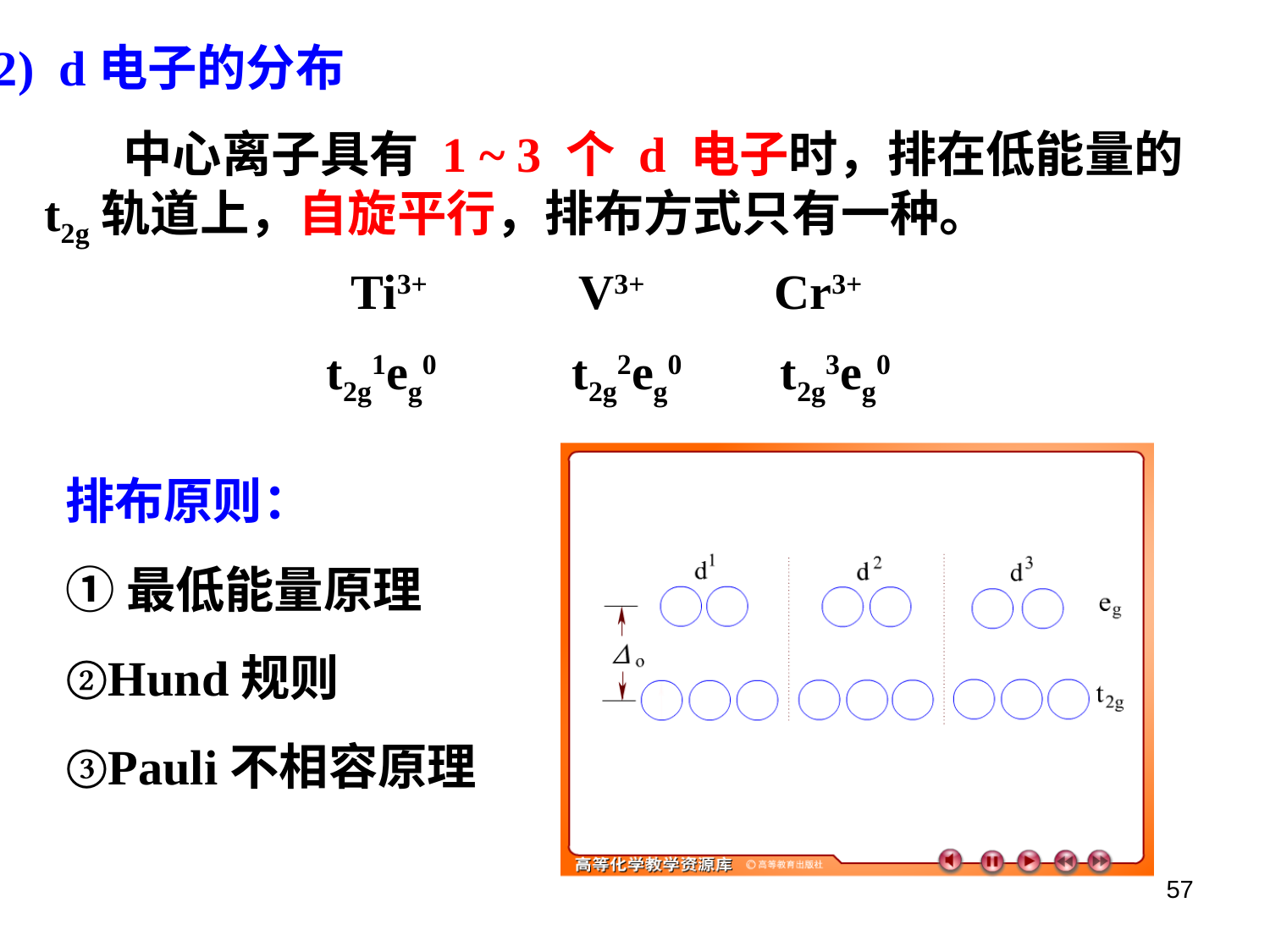

(2)  d电子的分布
      中心离子具有 1 ~ 3 个 d 电子时，排在低能量的t2g轨道上，自旋平行，排布方式只有一种。
                         Ti3+                     V3+                  Cr3+
                       t2g1eg0           t2g2eg0        t2g3eg0
排布原则：
①最低能量原理
②Hund规则
③Pauli不相容原理
57